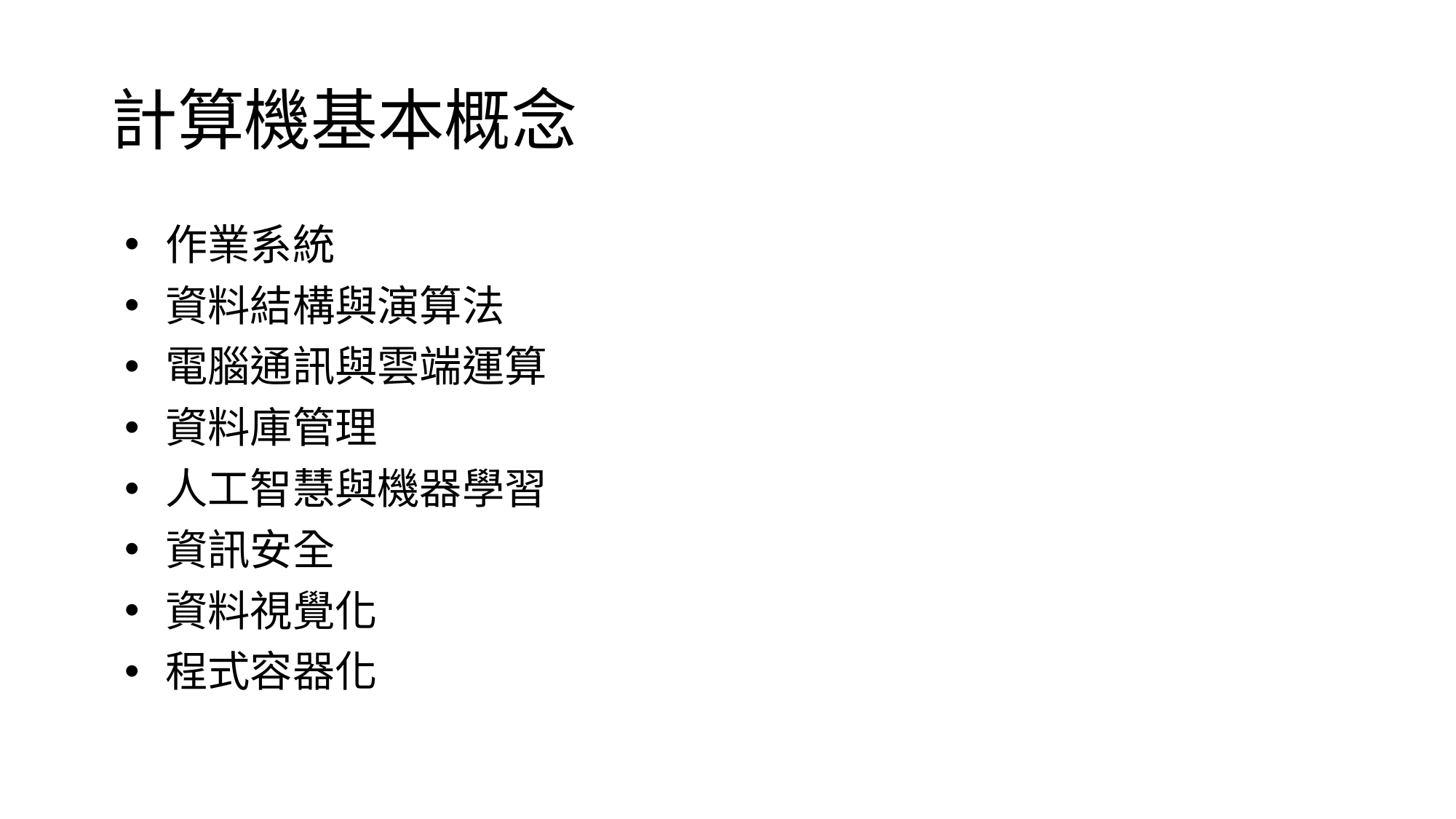

# 計算機基本概念
作業系統
資料結構與演算法
電腦通訊與雲端運算
資料庫管理
人工智慧與機器學習
資訊安全
資料視覺化
程式容器化